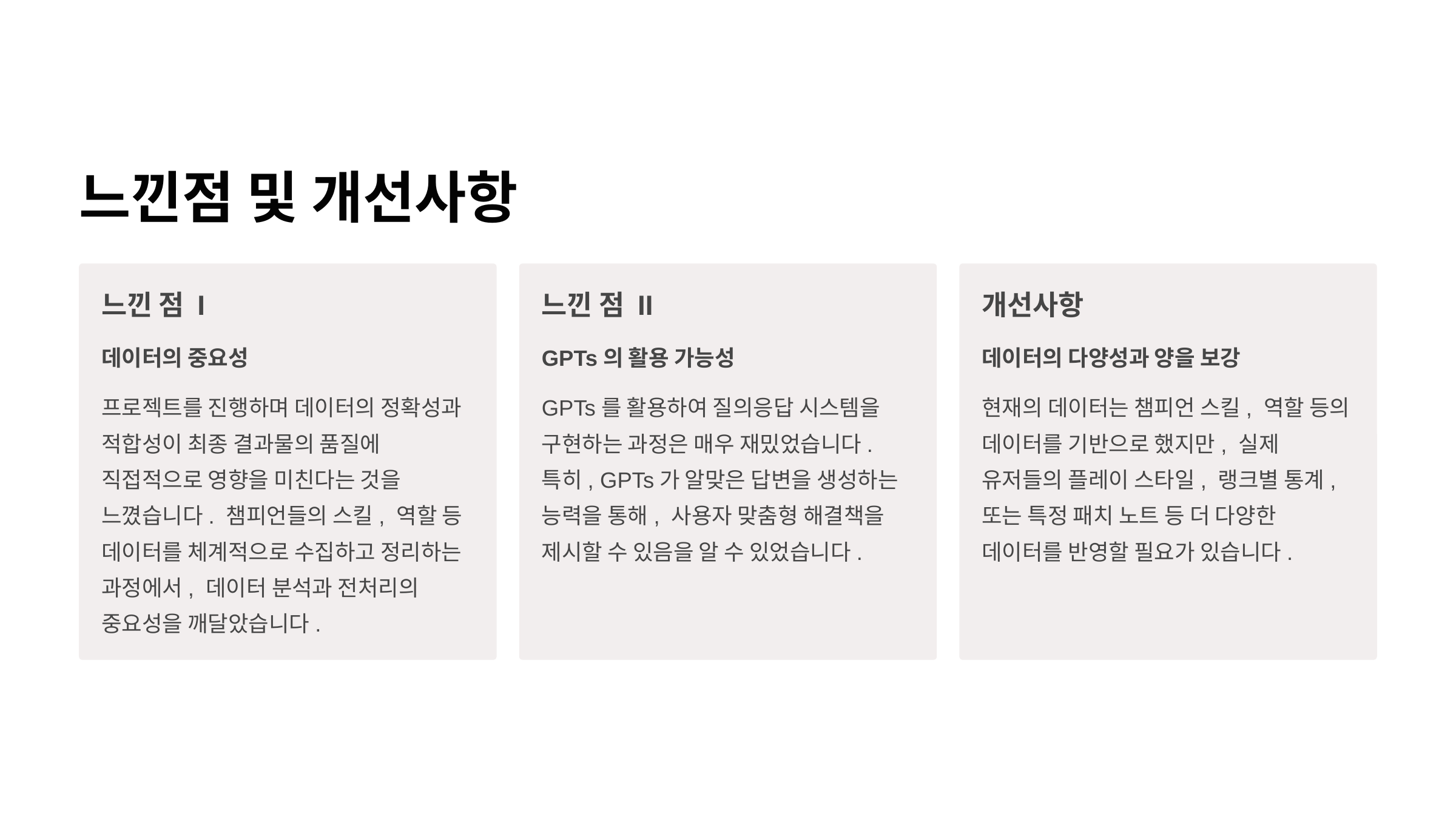

느낀점 및 개선사항

느낀 점 I
느낀 점 II
개선사항
데이터의 중요성
GPTs의 활용 가능성
데이터의 다양성과 양을 보강
프로젝트를 진행하며 데이터의 정확성과 적합성이 최종 결과물의 품질에 직접적으로 영향을 미친다는 것을 느꼈습니다. 챔피언들의 스킬, 역할 등 데이터를 체계적으로 수집하고 정리하는 과정에서, 데이터 분석과 전처리의 중요성을 깨달았습니다.
GPTs를 활용하여 질의응답 시스템을 구현하는 과정은 매우 재밌었습니다. 특히, GPTs가 알맞은 답변을 생성하는 능력을 통해, 사용자 맞춤형 해결책을 제시할 수 있음을 알 수 있었습니다.
현재의 데이터는 챔피언 스킬, 역할 등의 데이터를 기반으로 했지만, 실제 유저들의 플레이 스타일, 랭크별 통계, 또는 특정 패치 노트 등 더 다양한 데이터를 반영할 필요가 있습니다.